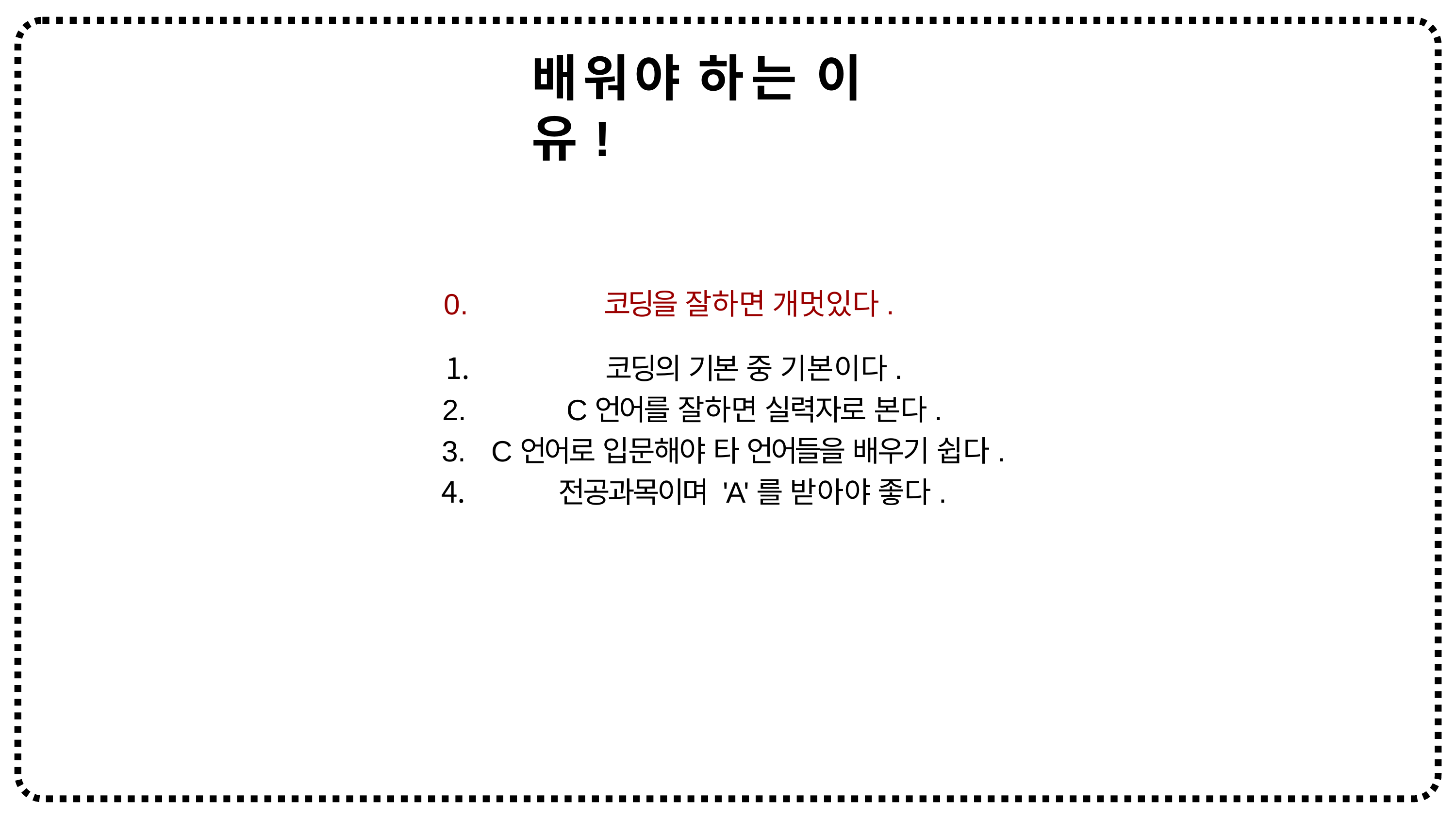

# 배워야 하는 이유!
0.
코딩을 잘하면 개멋있다.
코딩의 기본 중 기본이다.
C언어를 잘하면 실력자로 본다.
C언어로 입문해야 타 언어들을 배우기 쉽다.
전공과목이며 'A'를 받아야 좋다.